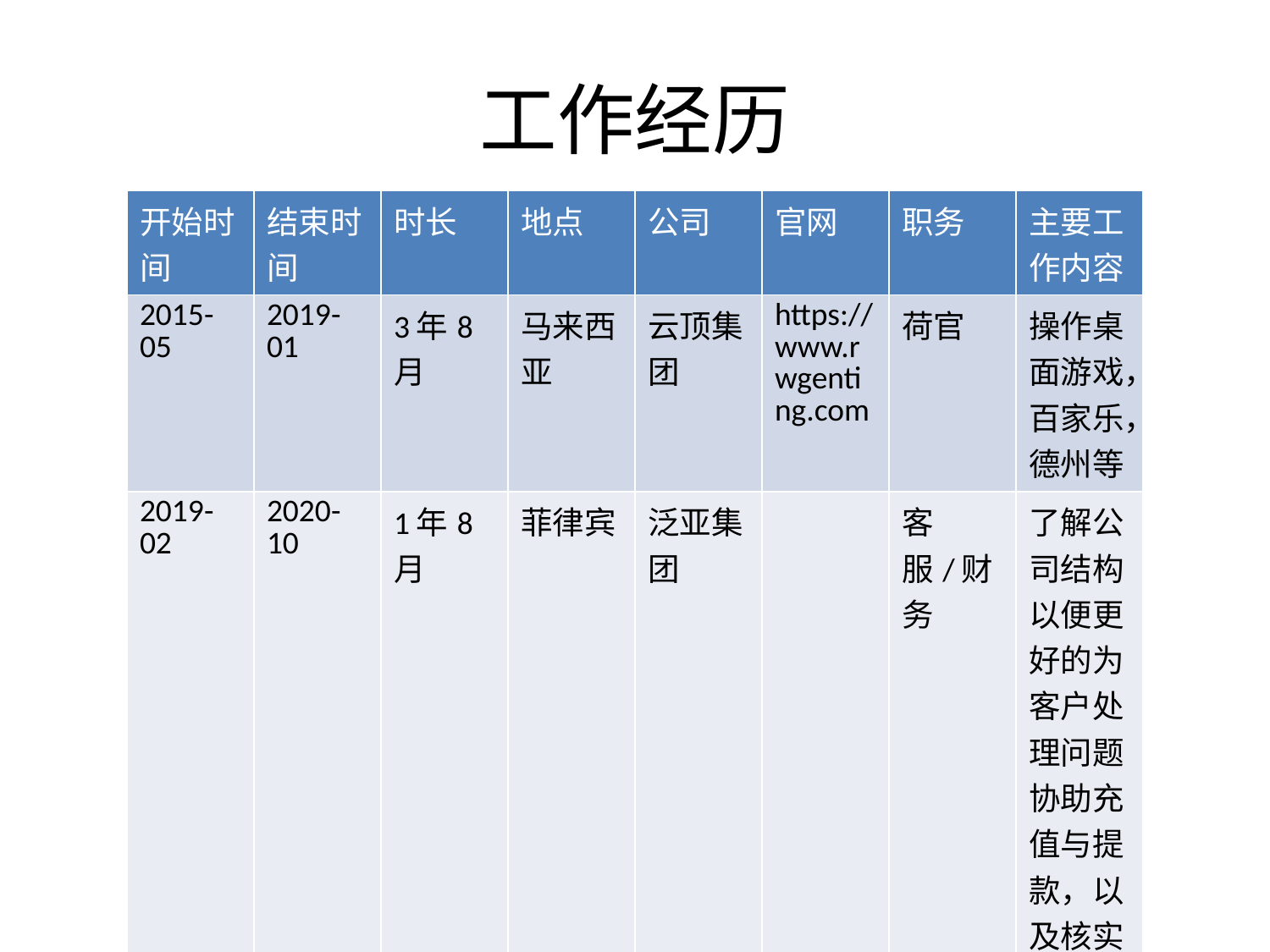

# 工作经历
| 开始时间 | 结束时间 | 时长 | 地点 | 公司 | 官网 | 职务 | 主要工作内容 |
| --- | --- | --- | --- | --- | --- | --- | --- |
| 2015-05 | 2019-01 | 3年8月 | 马来西亚 | 云顶集团 | https://www.rwgenting.com | 荷官 | 操作桌面游戏，百家乐，德州等 |
| 2019-02 | 2020-10 | 1年8月 | 菲律宾 | 泛亚集团 |  | 客服/财务 | 了解公司结构以便更好的为客户处理问题 协助充值与提款，以及核实第三方支付通道账目 |
| 2020-11 | 2021-12 | 1年1月 | 菲律宾 | DB | https://dbgaming.com | 操盘手 | 根据形势操作盘口赔率，封盘等操作，已达到货量的平衡 |
| 2021-12 | 2023-12 | 2年 | 菲律宾 | DB | https://dbgaming.com | 风控/数据分析 | 以MySQL方式链接数据库分析 评估玩法逻辑，盘口，赔率的潜在风险 避免潜在的协议赛 |
| 2024-09 | 2024-11 | 2月 | 菲律宾 | KY |  | 用户维护 | 维护客户长期保持活跃 与客户打好关系，赠送福利等 |
| 2024-11 | 2025-03 | 4月 | 菲律宾/泰国 | KY |  | 数据专员 | 收集数据，验证数据，数据清洗，报告与可视化 |
| 2024-11 |  |  | 柬埔寨 | GD |  | 数据分析 |  |